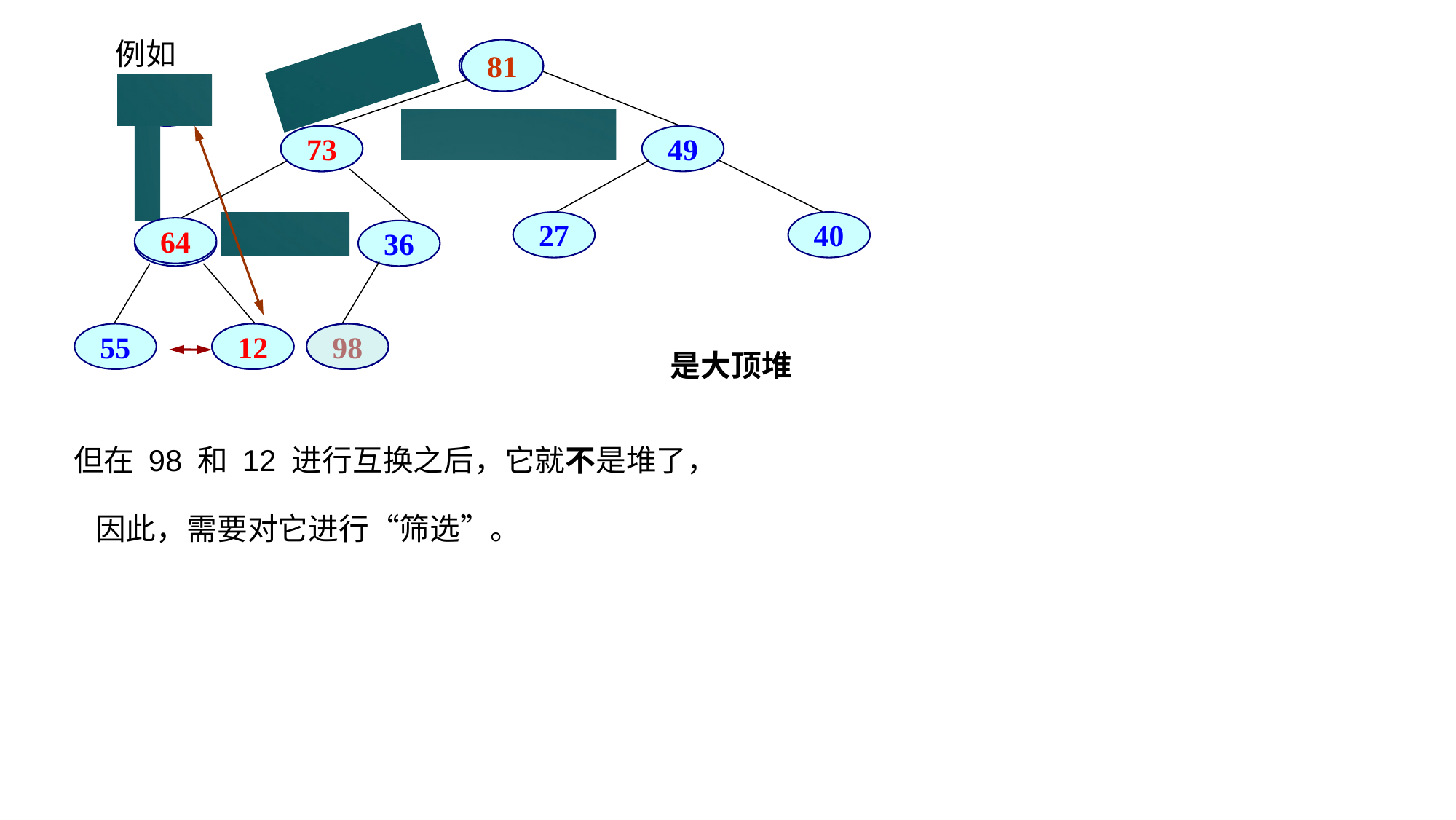

例如
12
81
98
比较

12

比较

81
73
49

27
40
64
73
36

55
64
12
12
98

是大顶堆

但在 98 和 12 进行互换之后，它就不是堆了，
因此，需要对它进行“筛选”。